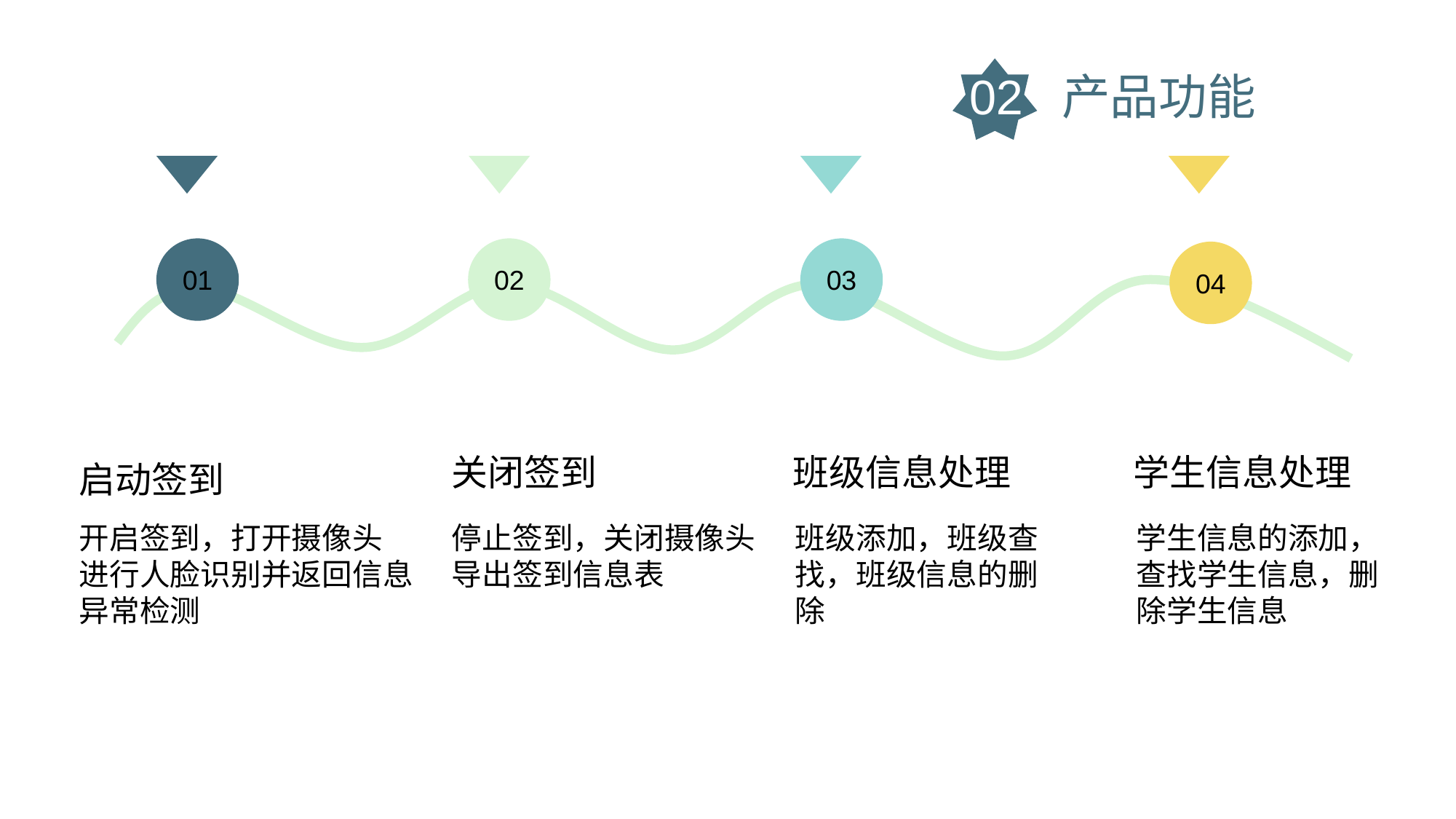

02  产品功能

01
02
03
04

关闭签到
班级信息处理
学生信息处理
启动签到
开启签到，打开摄像头
进行人脸识别并返回信息
异常检测
停止签到，关闭摄像头
导出签到信息表
班级添加，班级查找，班级信息的删除
学生信息的添加，查找学生信息，删除学生信息